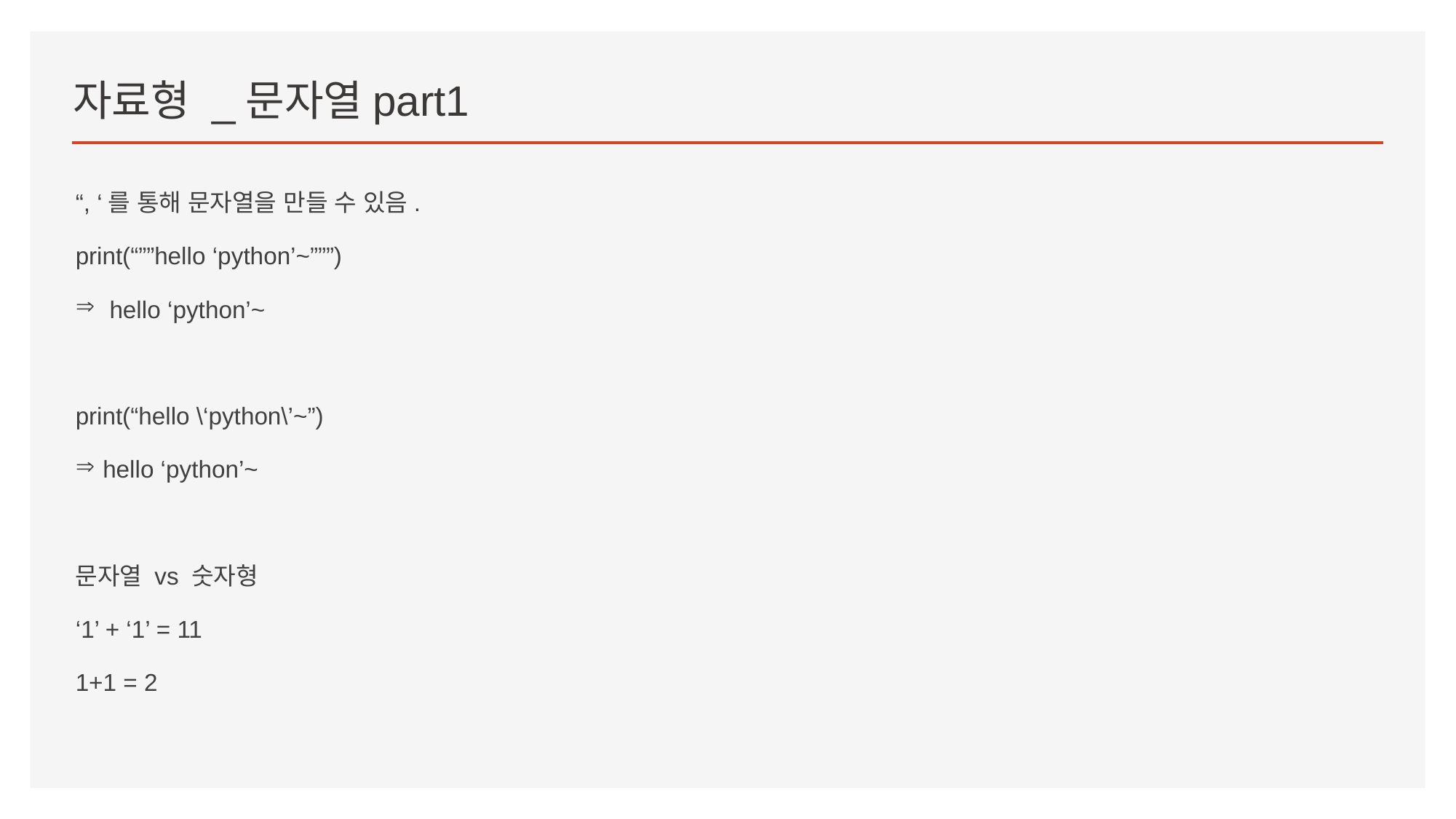

# 자료형 _문자열part1
“, ‘를 통해 문자열을 만들 수 있음.
print(“””hello ‘python’~”””)
 hello ‘python’~

print(“hello \‘python\’~”)
hello ‘python’~

문자열 vs 숫자형
‘1’ + ‘1’ = 11
1+1 = 2